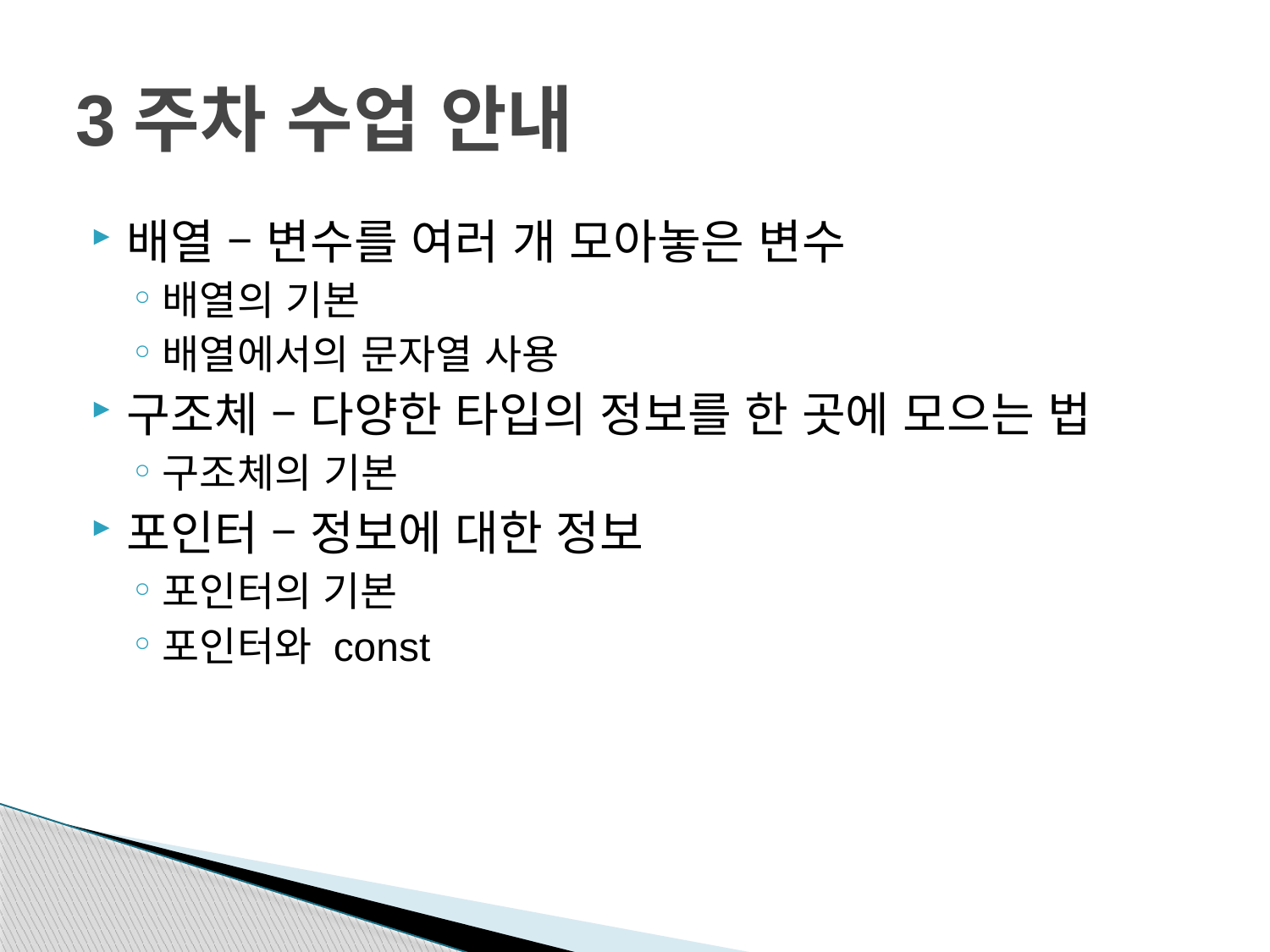

# 3주차 수업 안내
배열 – 변수를 여러 개 모아놓은 변수
배열의 기본
배열에서의 문자열 사용
구조체 – 다양한 타입의 정보를 한 곳에 모으는 법
구조체의 기본
포인터 – 정보에 대한 정보
포인터의 기본
포인터와 const